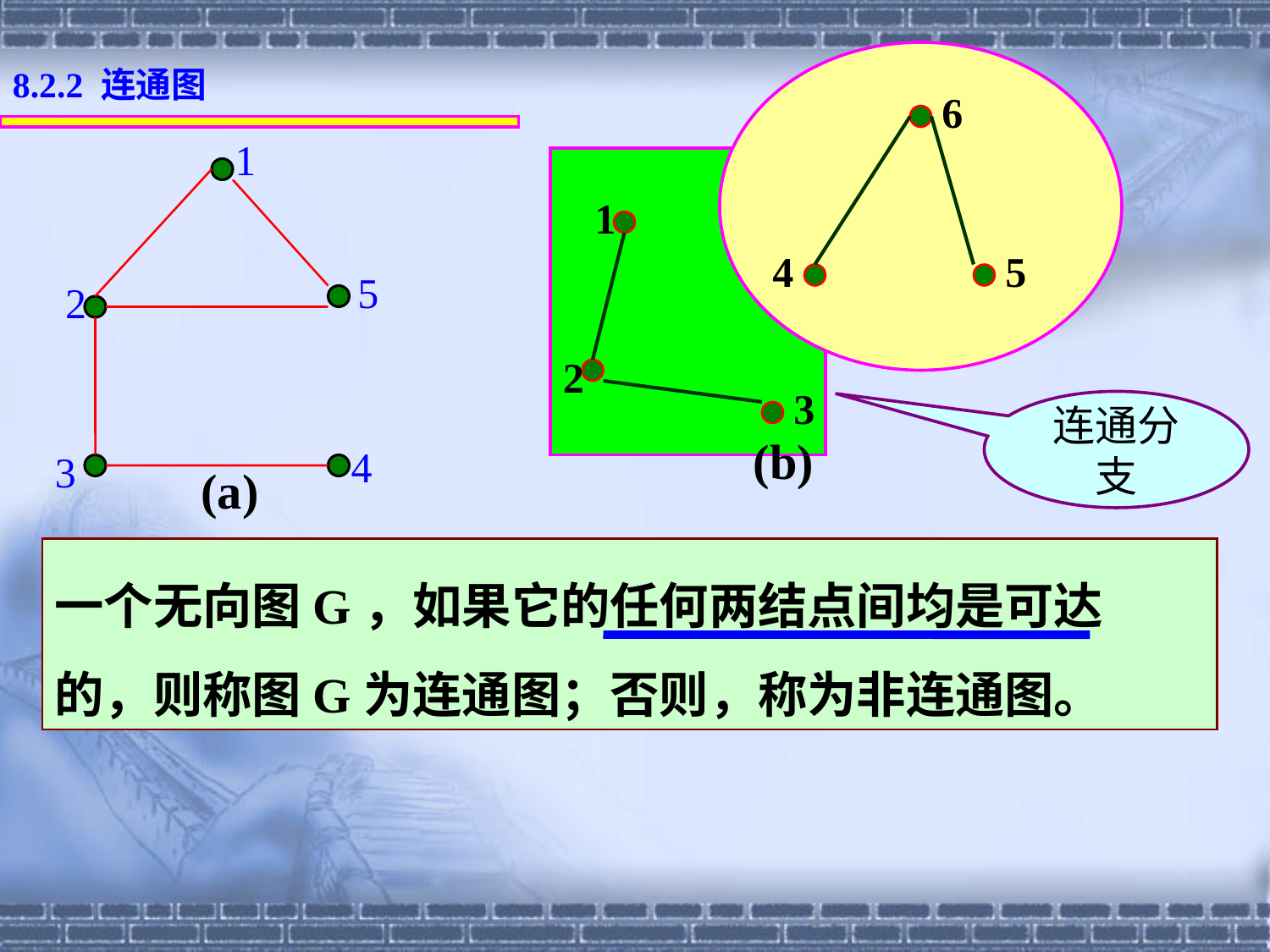

8.2.2 连通图
6

1

1

4
5
5

2

2

3

连通分支

(b)
4
3
(a)

一个无向图G，如果它的任何两结点间均是可达
的，则称图G为连通图；否则，称为非连通图。